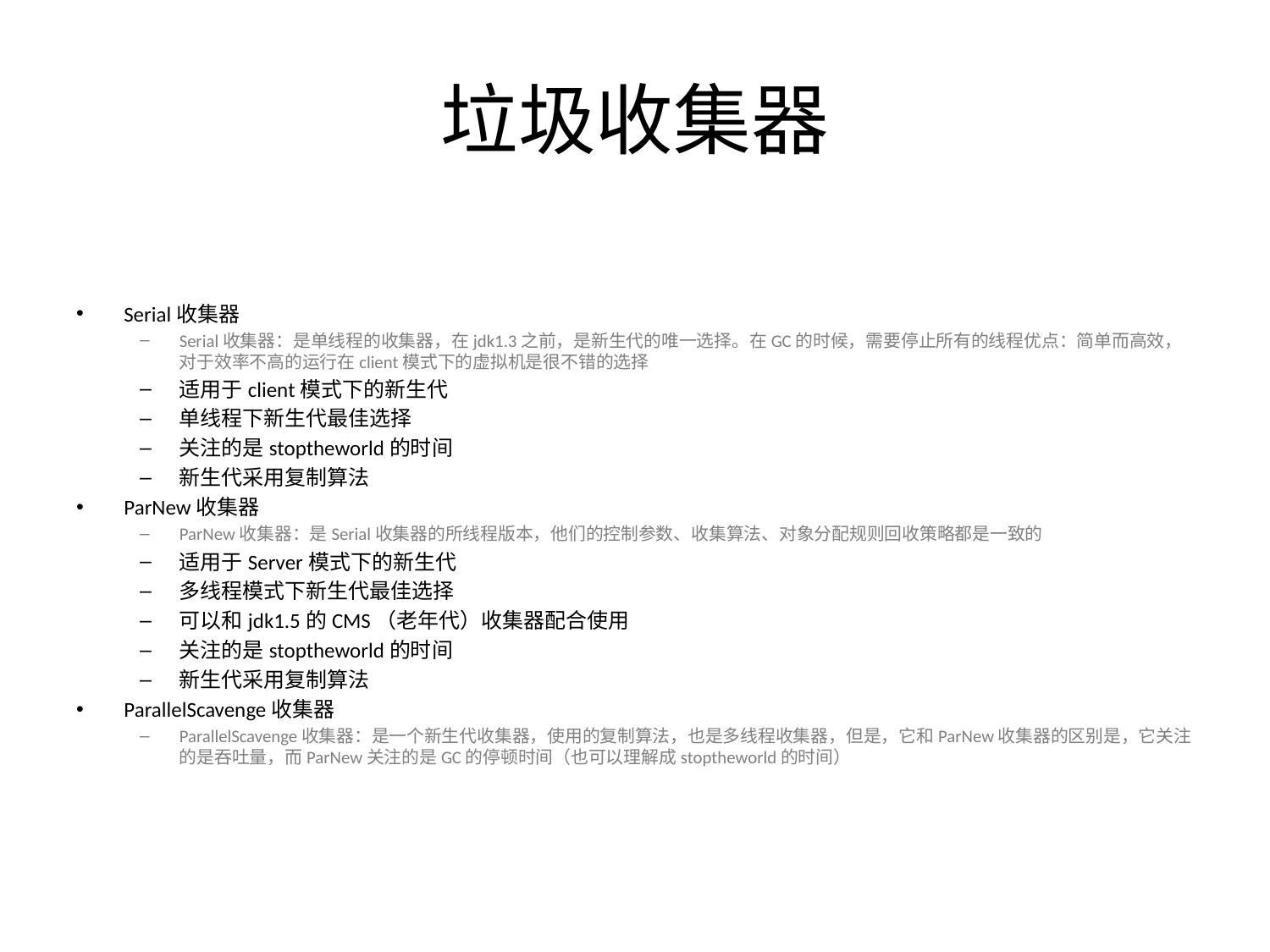

# 垃圾收集器

Serial收集器
Serial收集器：是单线程的收集器，在jdk1.3之前，是新生代的唯一选择。在GC的时候，需要停止所有的线程优点：简单而高效，对于效率不高的运行在client模式下的虚拟机是很不错的选择
适用于client模式下的新生代
单线程下新生代最佳选择
关注的是stoptheworld的时间
新生代采用复制算法
ParNew收集器
ParNew收集器：是Serial收集器的所线程版本，他们的控制参数、收集算法、对象分配规则回收策略都是一致的
适用于Server模式下的新生代
多线程模式下新生代最佳选择
可以和jdk1.5的CMS（老年代）收集器配合使用
关注的是stoptheworld的时间
新生代采用复制算法
ParallelScavenge收集器
ParallelScavenge收集器：是一个新生代收集器，使用的复制算法，也是多线程收集器，但是，它和ParNew收集器的区别是，它关注的是吞吐量，而ParNew关注的是GC的停顿时间（也可以理解成stoptheworld的时间）